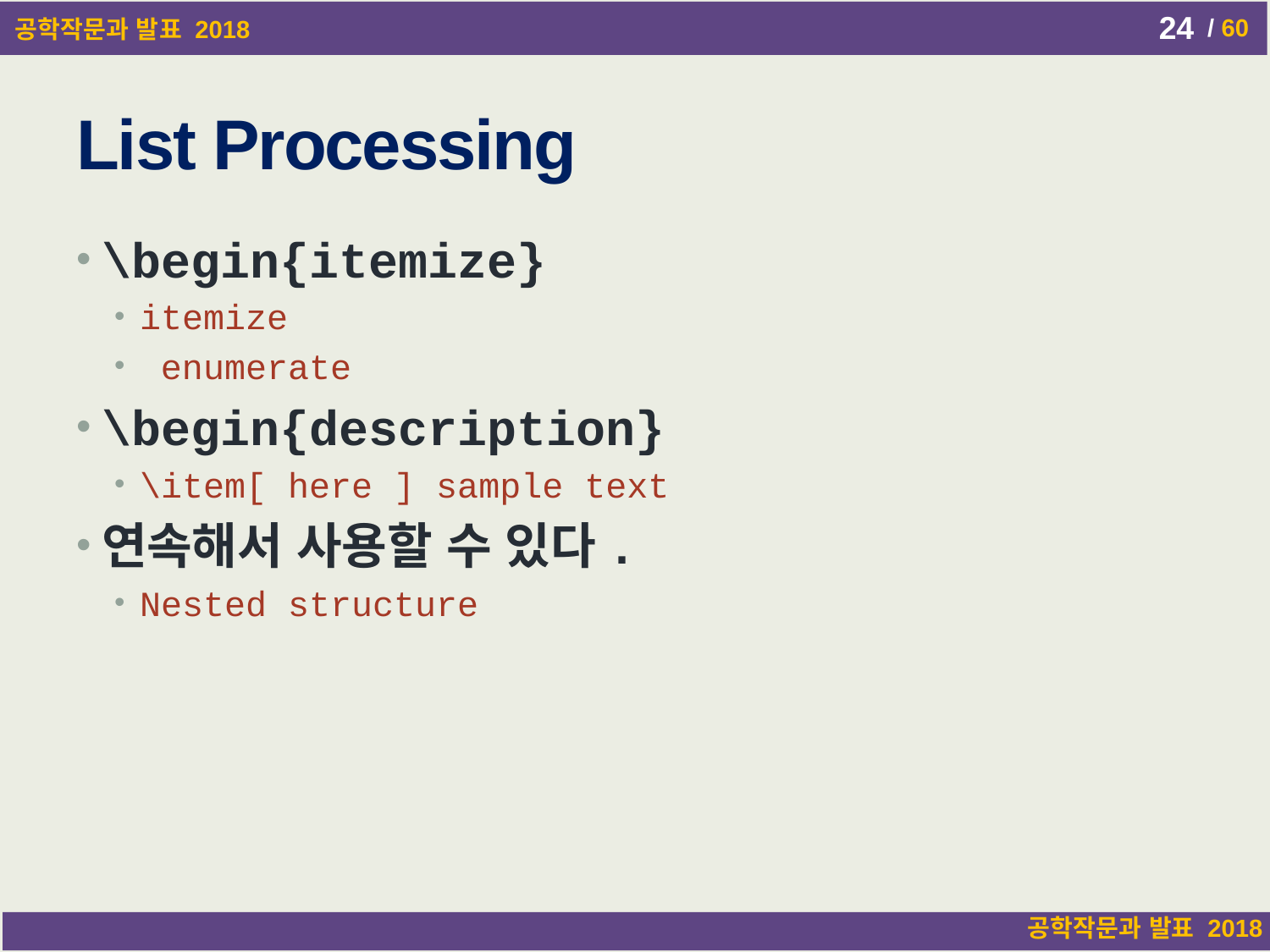

24
# List Processing
\begin{itemize}
itemize
 enumerate
\begin{description}
\item[ here ] sample text
연속해서 사용할 수 있다.
Nested structure